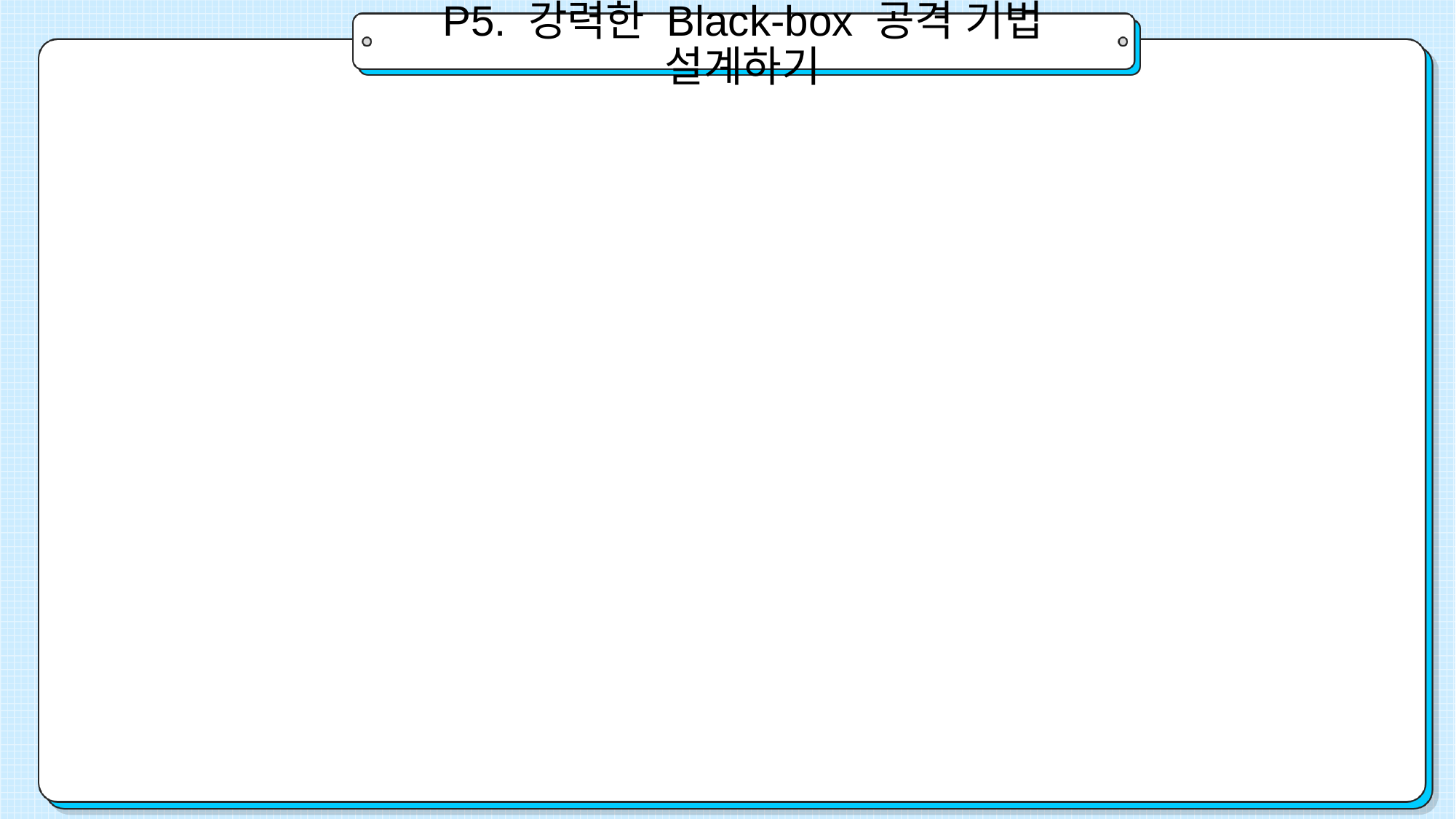

# P5. 강력한 Black-box 공격 기법 설계하기